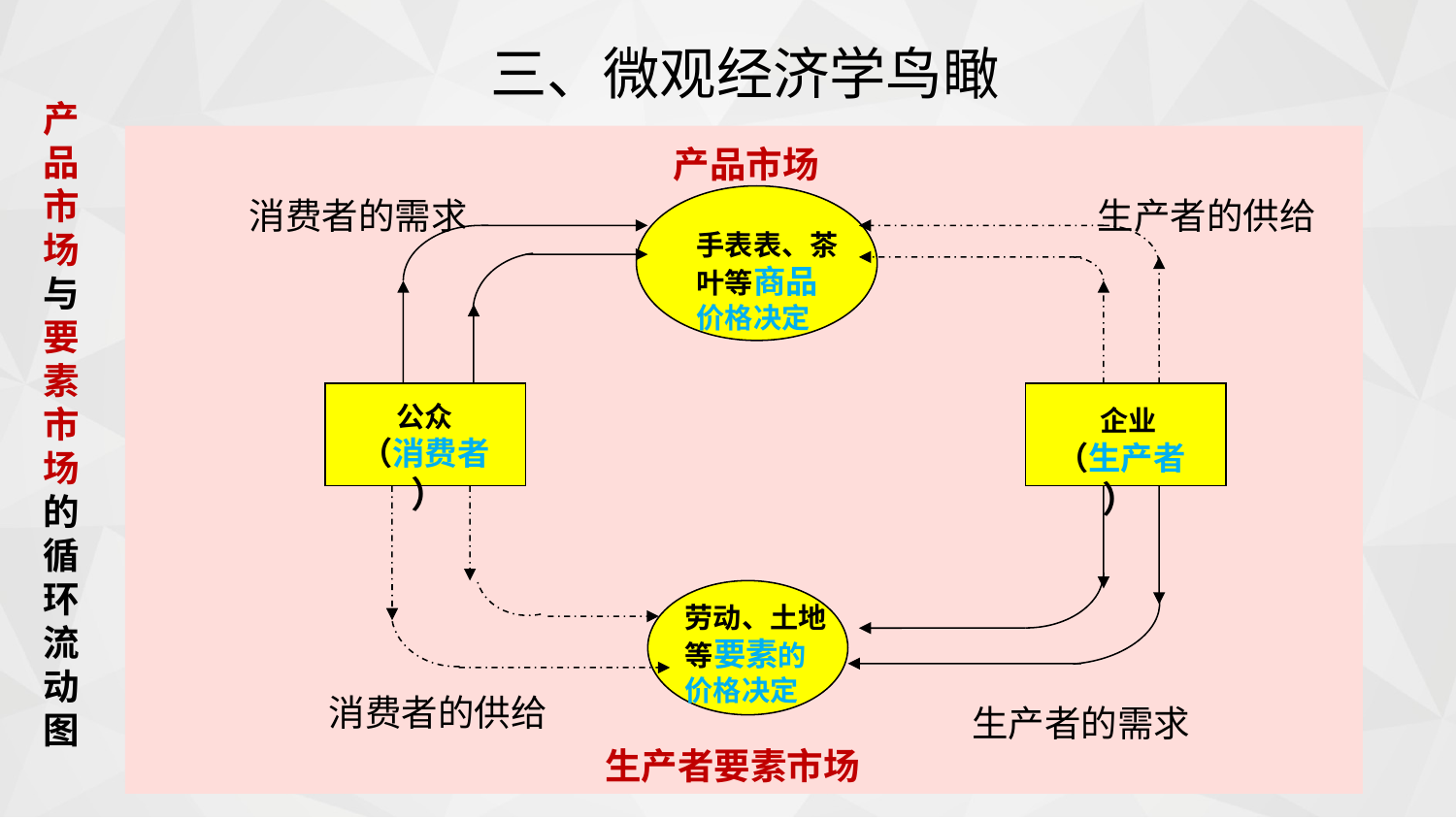

# 三、微观经济学鸟瞰
产品市场与要素市场的循环流动图

产品市场
消费者的需求

生产者的供给
手表表、茶叶等商品价格决定

公众
（消费者 ）
 企业
（生产者 ）

劳动、土地等要素的价格决定

消费者的供给
生产者的需求
生产者要素市场
4